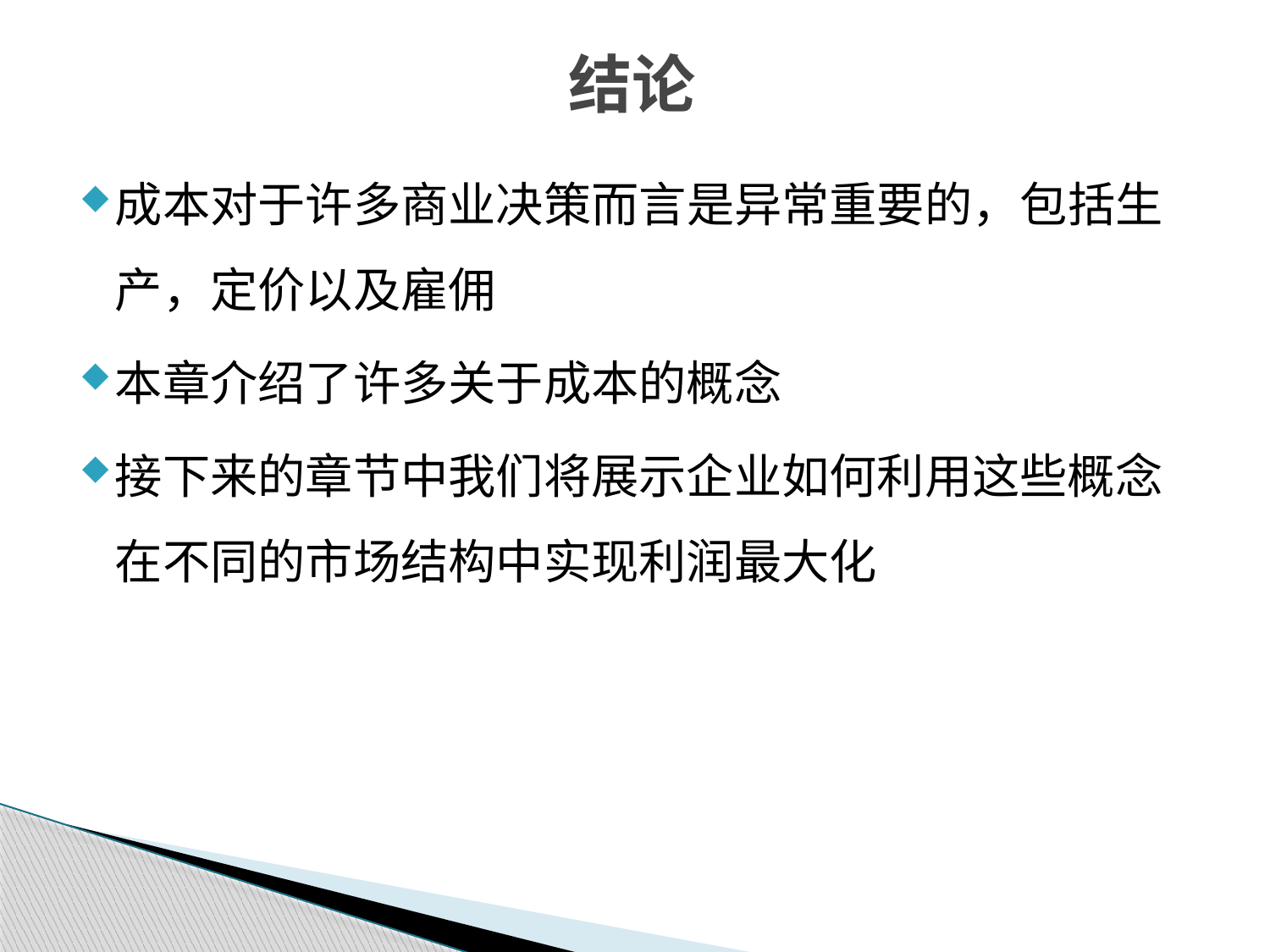

结论
成本对于许多商业决策而言是异常重要的，包括生产，定价以及雇佣
本章介绍了许多关于成本的概念
接下来的章节中我们将展示企业如何利用这些概念在不同的市场结构中实现利润最大化